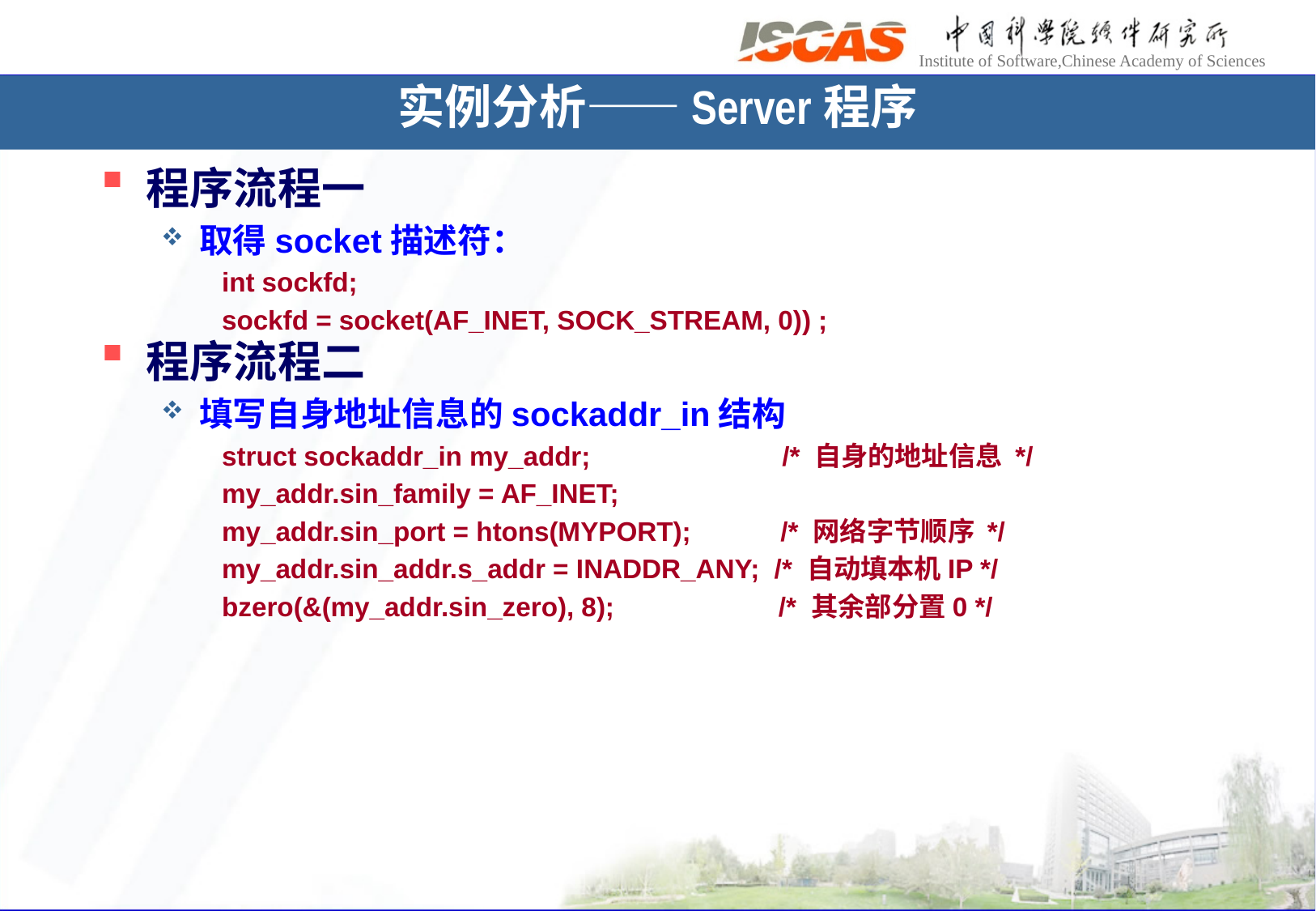

实例分析——Server程序

程序流程一
取得socket描述符：
int sockfd;
sockfd = socket(AF_INET, SOCK_STREAM, 0)) ;
程序流程二
填写自身地址信息的sockaddr_in结构
struct sockaddr_in my_addr; 	          /* 自身的地址信息 */
my_addr.sin_family = AF_INET;
my_addr.sin_port = htons(MYPORT);            /* 网络字节顺序 */
my_addr.sin_addr.s_addr = INADDR_ANY;  /* 自动填本机IP */
bzero(&(my_addr.sin_zero), 8);                      /* 其余部分置0 */